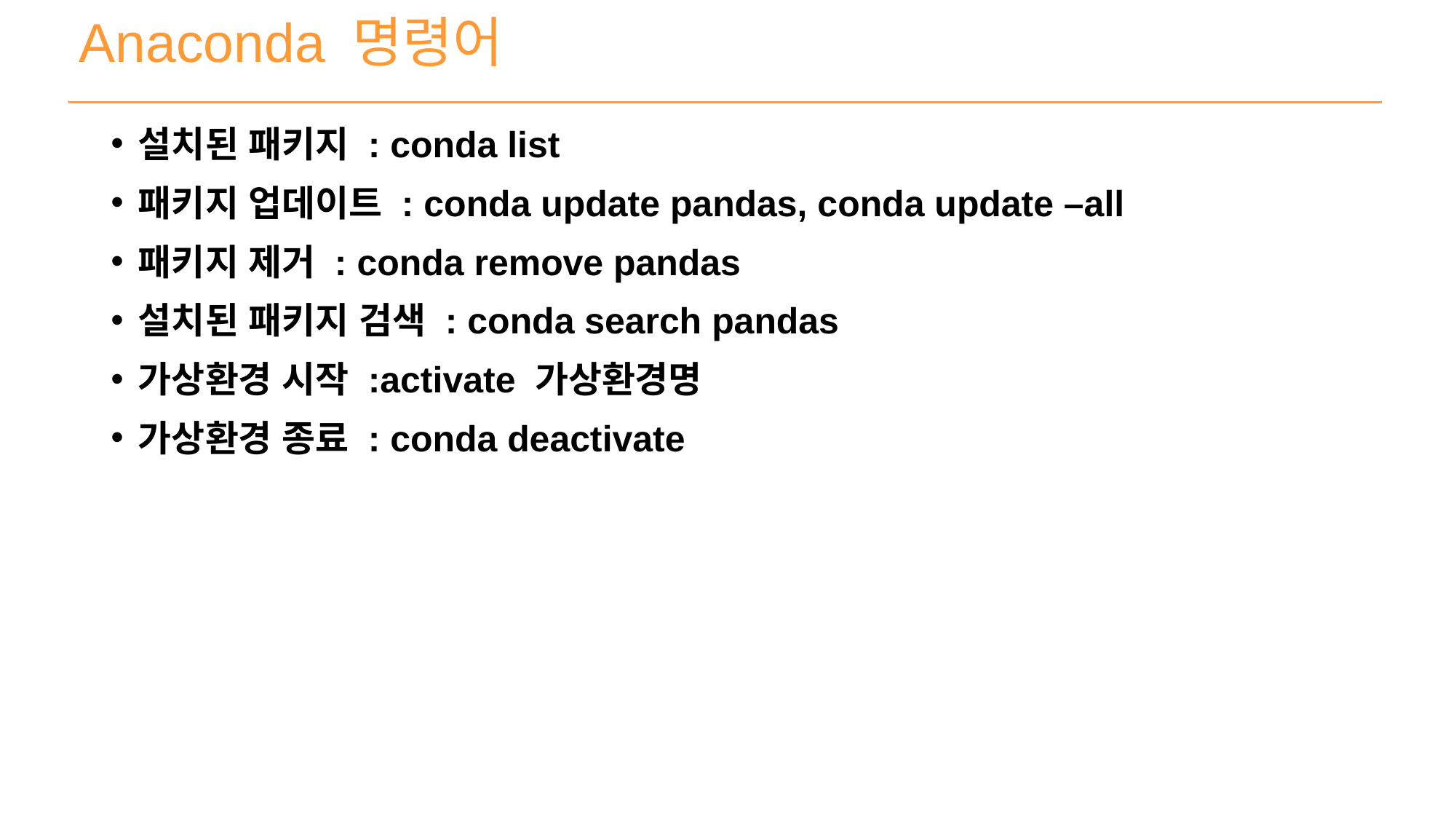

Anaconda 명령어

설치된 패키지 : conda list
패키지 업데이트 : conda update pandas, conda update –all
패키지 제거 : conda remove pandas
설치된 패키지 검색 : conda search pandas
가상환경 시작 :activate 가상환경명
가상환경 종료 : conda deactivate